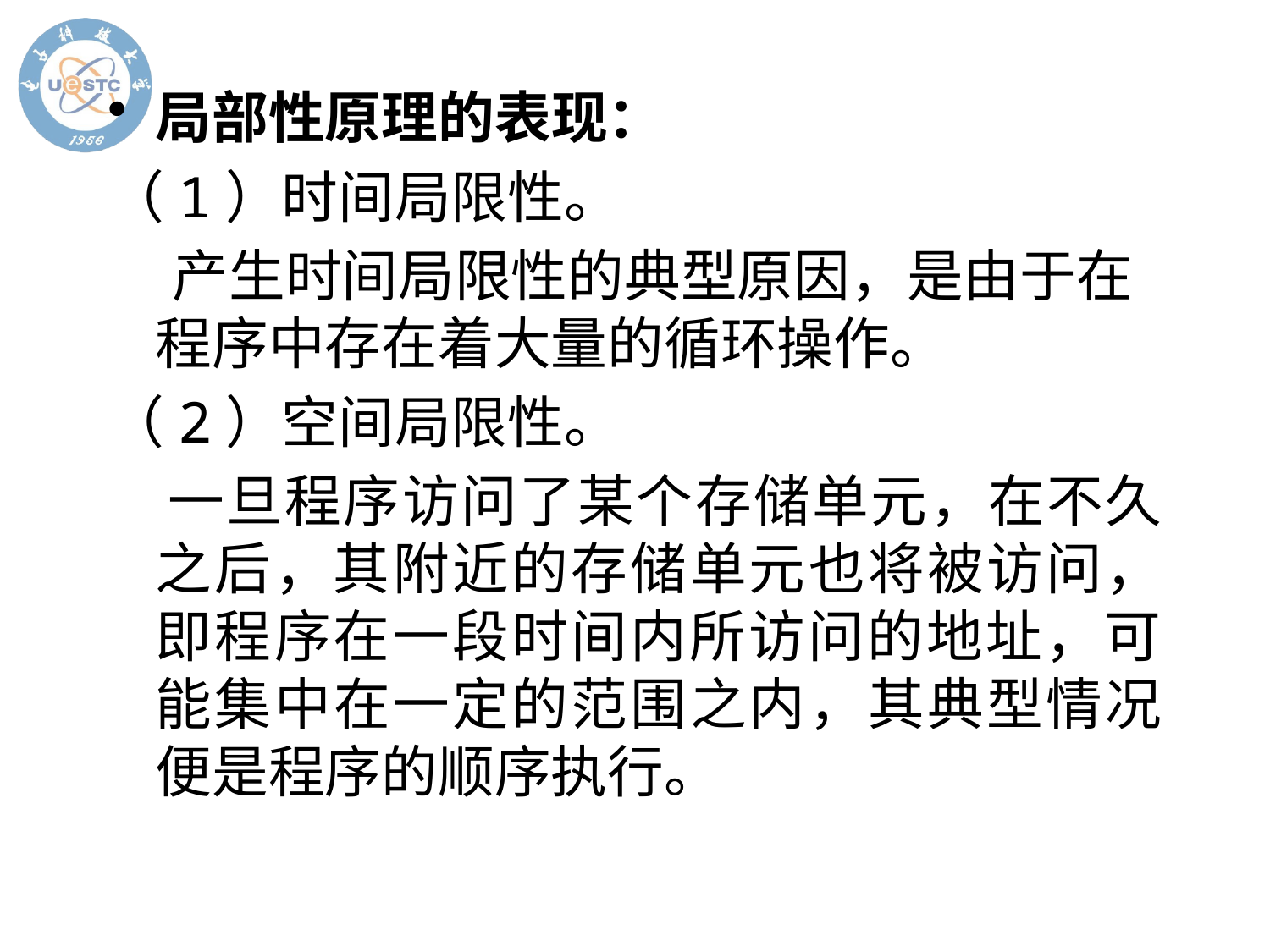

# 局部性原理的表现：
（1）时间局限性。
    产生时间局限性的典型原因，是由于在程序中存在着大量的循环操作。
（2）空间局限性。
   一旦程序访问了某个存储单元，在不久之后，其附近的存储单元也将被访问，即程序在一段时间内所访问的地址，可能集中在一定的范围之内，其典型情况便是程序的顺序执行。